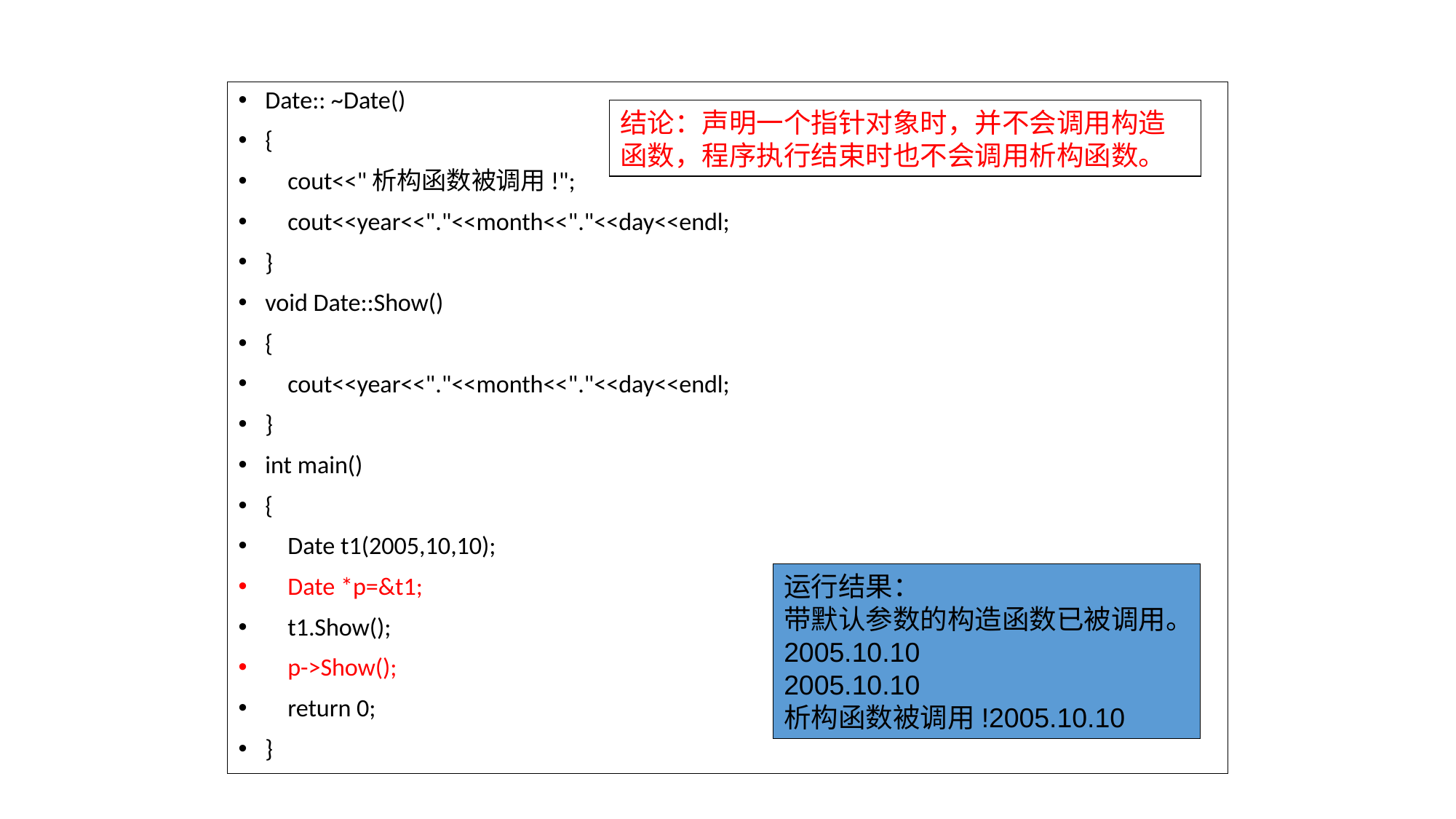

Date:: ~Date()
{
    cout<<"析构函数被调用!";
    cout<<year<<"."<<month<<"."<<day<<endl;
}
void Date::Show()
{
    cout<<year<<"."<<month<<"."<<day<<endl;
}
int main()
{
    Date t1(2005,10,10);
    Date *p=&t1;
    t1.Show();
    p->Show();
    return 0;
}
结论：声明一个指针对象时，并不会调用构造函数，程序执行结束时也不会调用析构函数。
运行结果：
带默认参数的构造函数已被调用。
2005.10.10
2005.10.10
析构函数被调用!2005.10.10